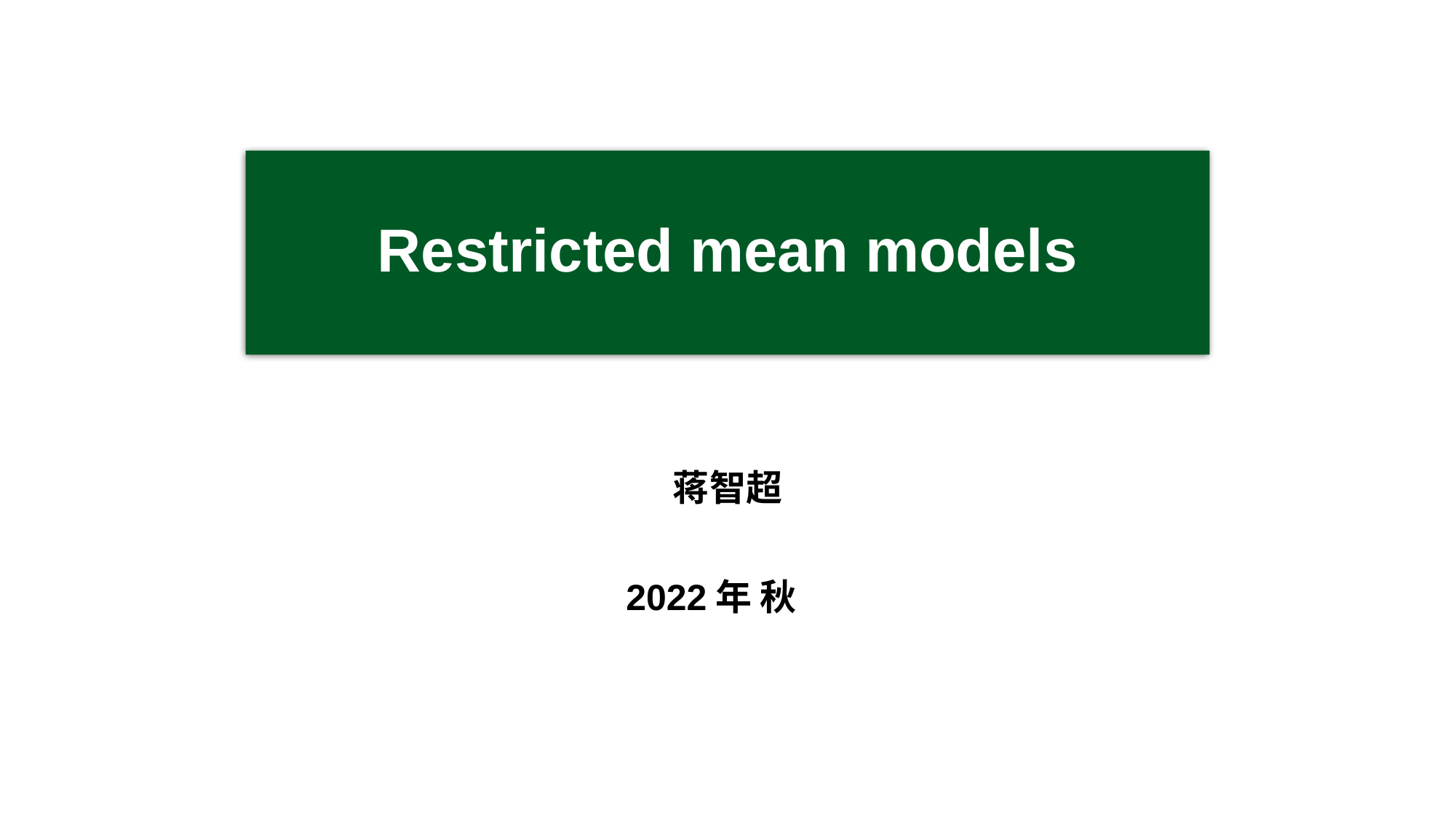

# Restricted mean models
蒋智超

2022年 秋